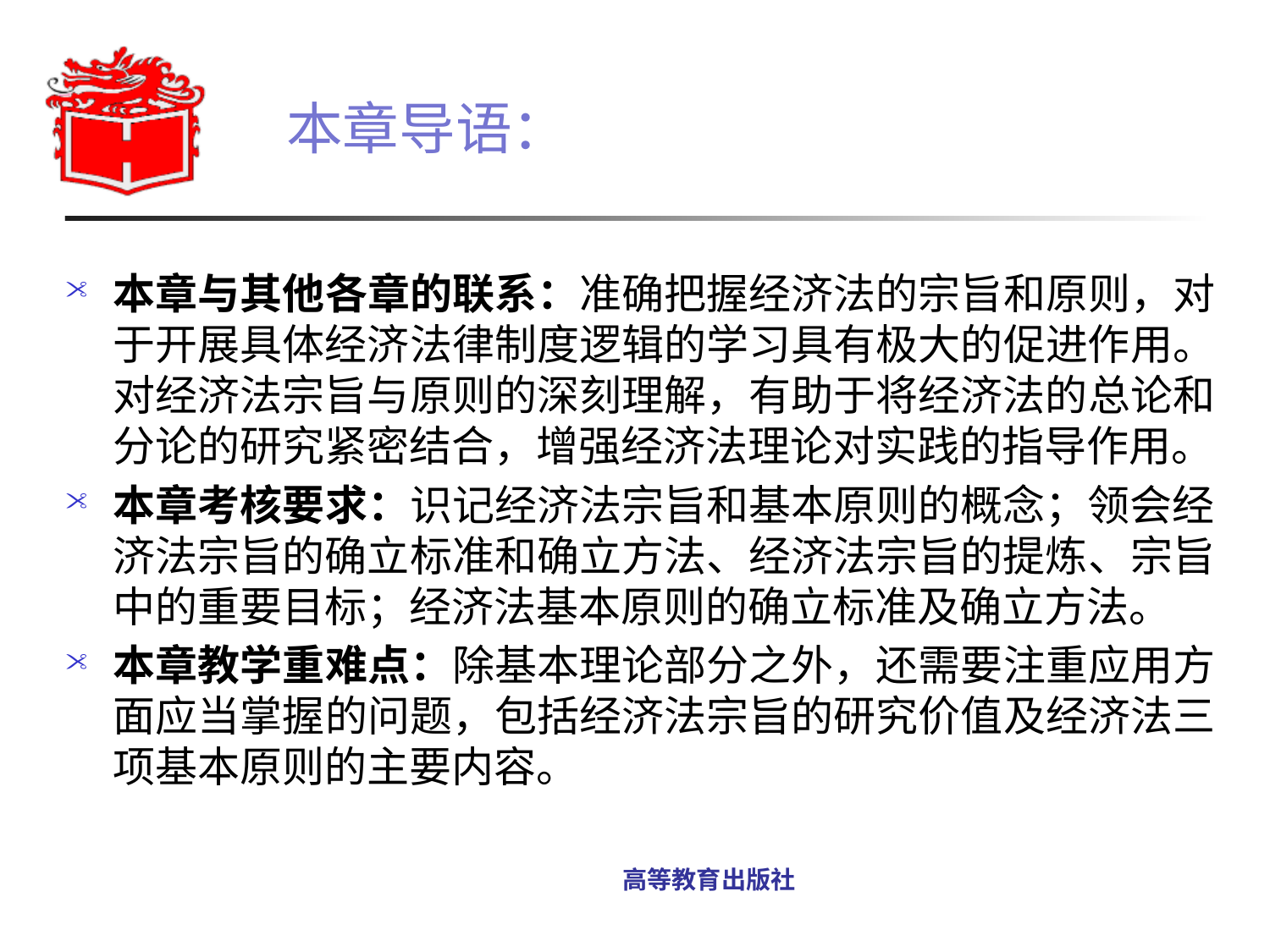

# 本章导语：

本章与其他各章的联系：准确把握经济法的宗旨和原则，对于开展具体经济法律制度逻辑的学习具有极大的促进作用。对经济法宗旨与原则的深刻理解，有助于将经济法的总论和分论的研究紧密结合，增强经济法理论对实践的指导作用。
本章考核要求：识记经济法宗旨和基本原则的概念；领会经济法宗旨的确立标准和确立方法、经济法宗旨的提炼、宗旨中的重要目标；经济法基本原则的确立标准及确立方法。
本章教学重难点：除基本理论部分之外，还需要注重应用方面应当掌握的问题，包括经济法宗旨的研究价值及经济法三项基本原则的主要内容。

高等教育出版社